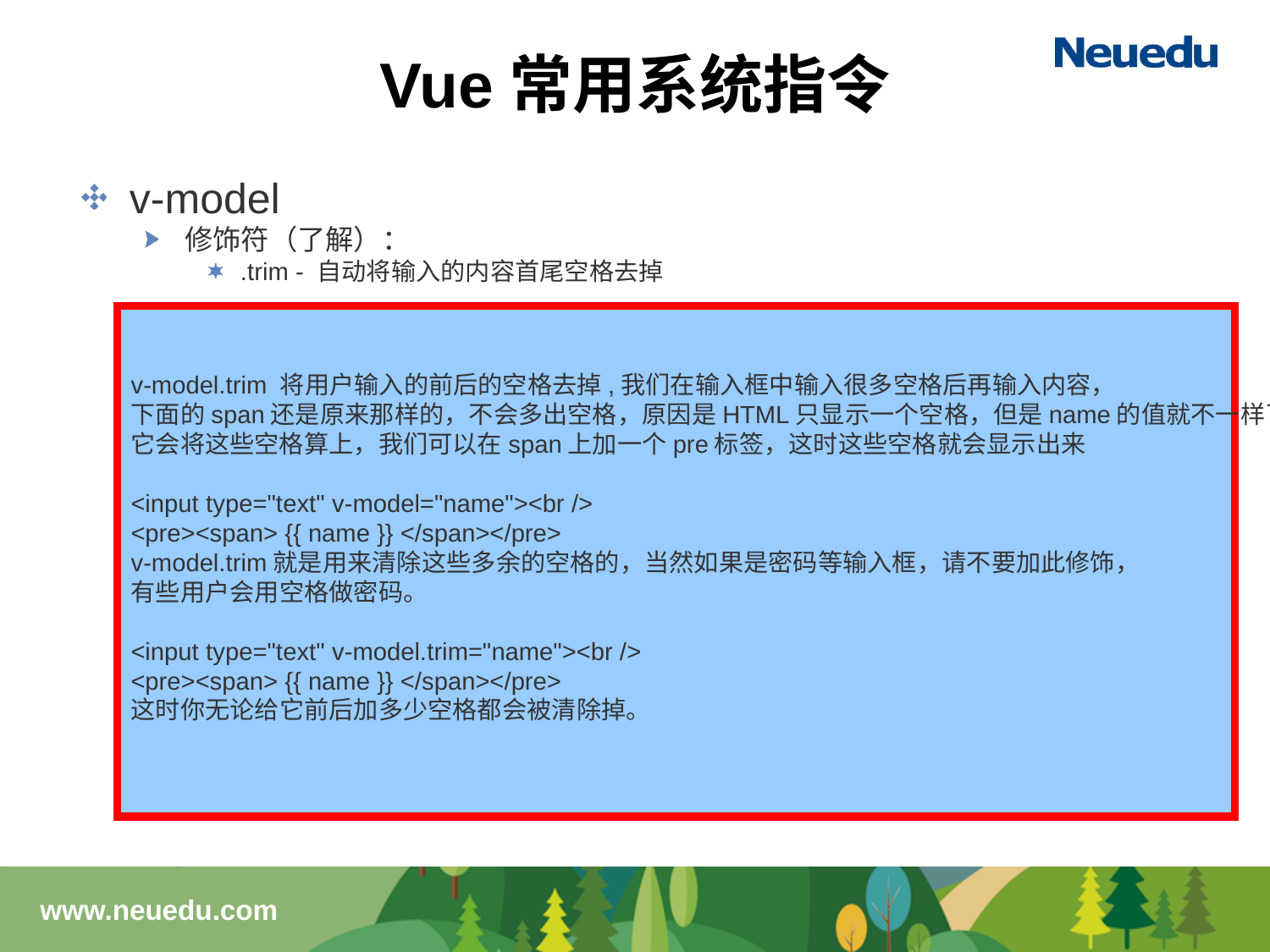

# Vue常用系统指令

v-model
修饰符（了解）：
.trim - 自动将输入的内容首尾空格去掉
v-model.trim 将用户输入的前后的空格去掉,我们在输入框中输入很多空格后再输入内容，
下面的span还是原来那样的，不会多出空格，原因是HTML只显示一个空格，但是name的值就不一样了，
它会将这些空格算上，我们可以在span上加一个pre标签，这时这些空格就会显示出来

<input type="text" v-model="name"><br />
<pre><span> {{ name }} </span></pre>
v-model.trim就是用来清除这些多余的空格的，当然如果是密码等输入框，请不要加此修饰，
有些用户会用空格做密码。

<input type="text" v-model.trim="name"><br />
<pre><span> {{ name }} </span></pre>
这时你无论给它前后加多少空格都会被清除掉。